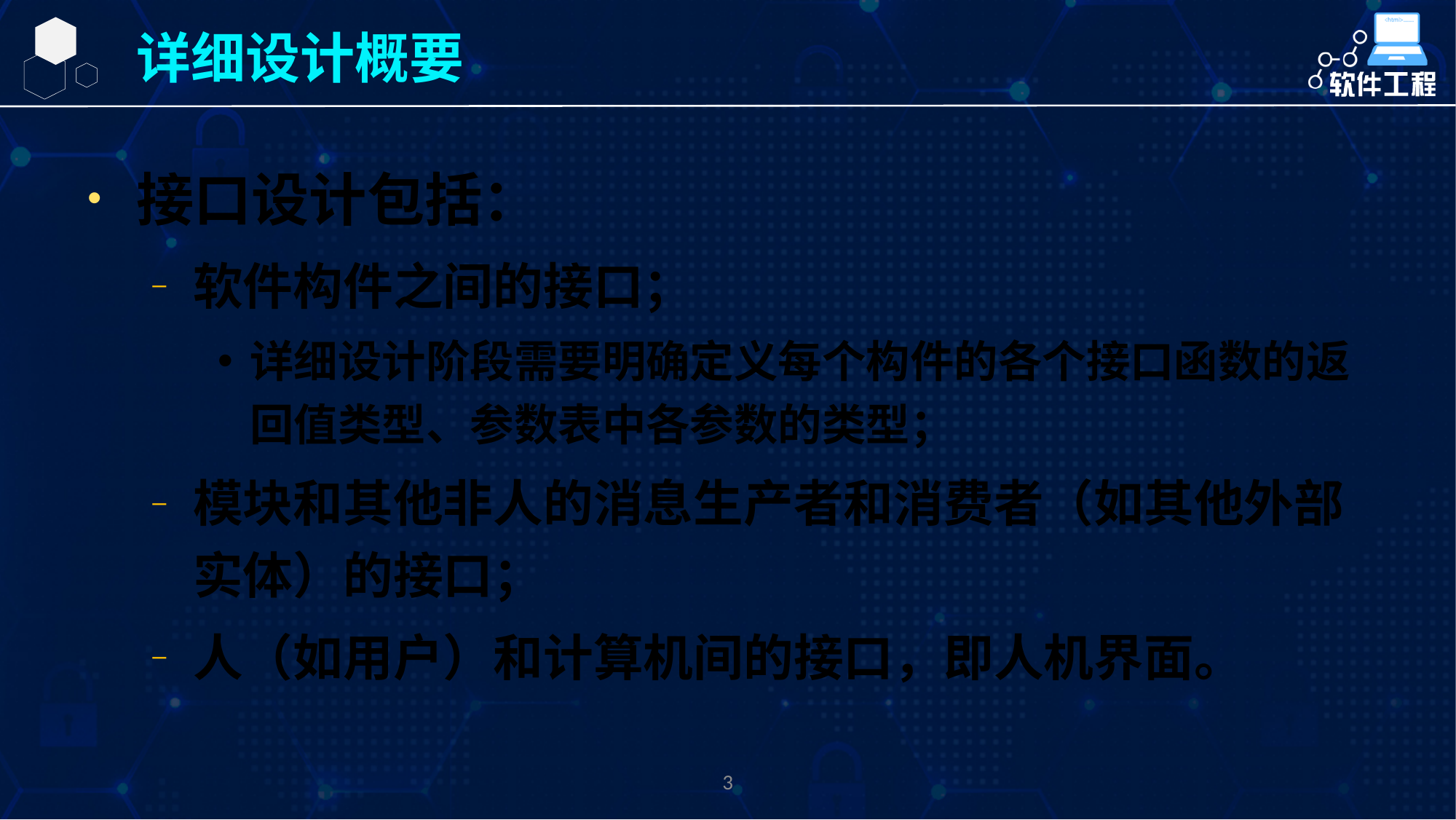

详细设计概要
接口设计包括：
软件构件之间的接口；
详细设计阶段需要明确定义每个构件的各个接口函数的返回值类型、参数表中各参数的类型；
模块和其他非人的消息生产者和消费者（如其他外部实体）的接口；
人（如用户）和计算机间的接口，即人机界面。
3